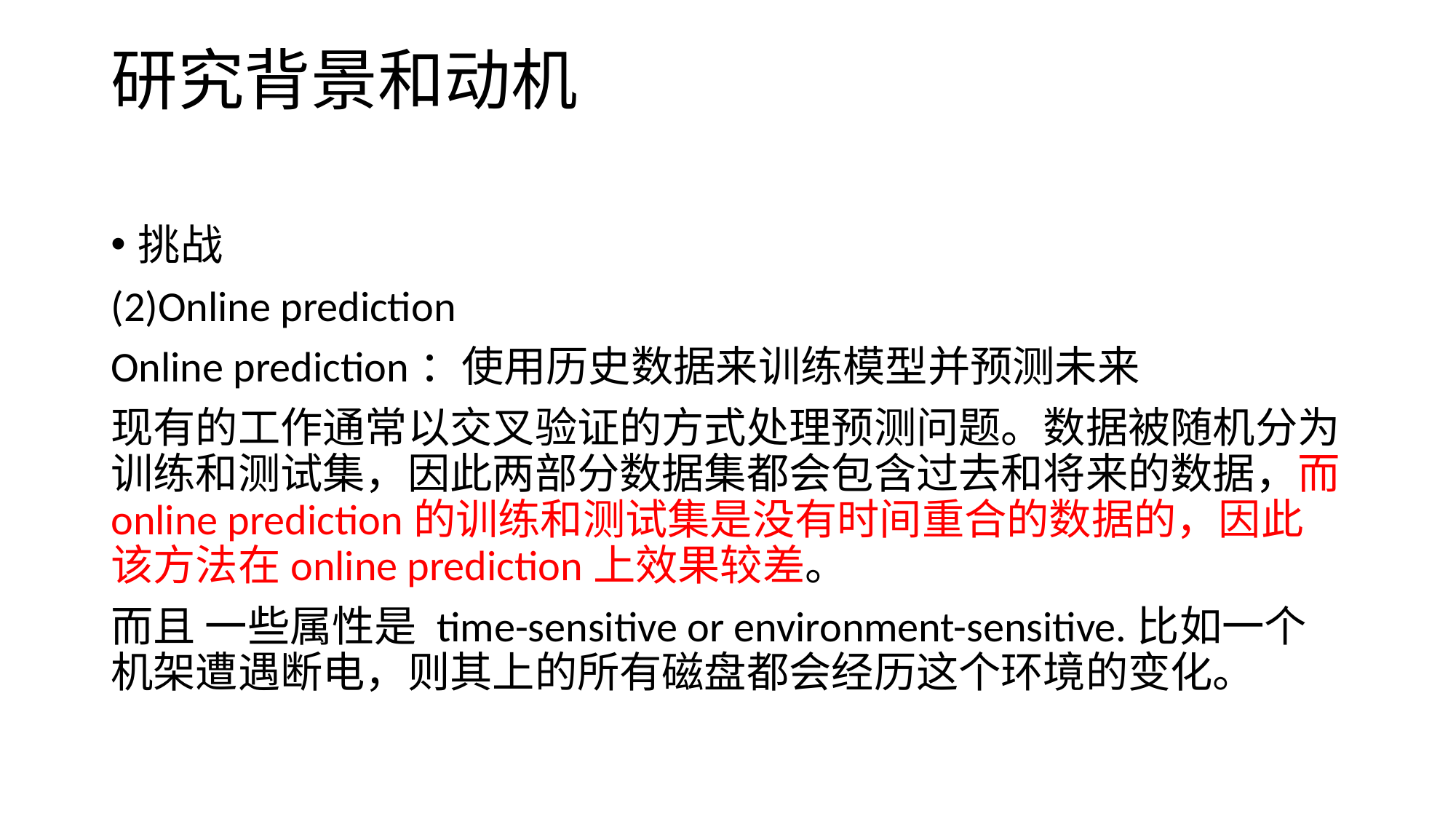

# 研究背景和动机
挑战
(2)Online prediction
Online prediction：使用历史数据来训练模型并预测未来
现有的工作通常以交叉验证的方式处理预测问题。数据被随机分为训练和测试集，因此两部分数据集都会包含过去和将来的数据，而online prediction的训练和测试集是没有时间重合的数据的，因此该方法在online prediction上效果较差。
而且 一些属性是 time-sensitive or environment-sensitive.比如一个机架遭遇断电，则其上的所有磁盘都会经历这个环境的变化。